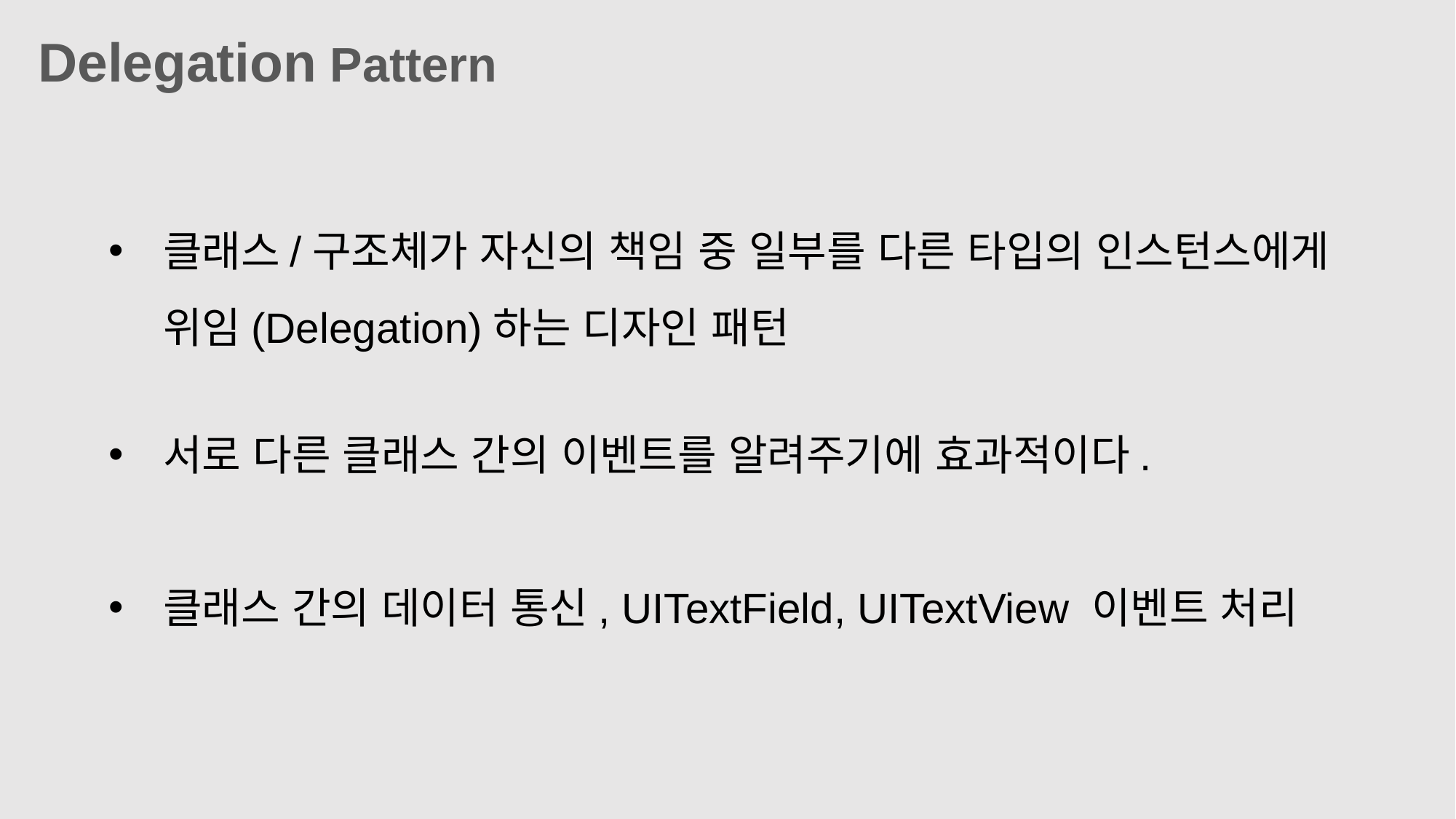

Delegation Pattern
클래스/구조체가 자신의 책임 중 일부를 다른 타입의 인스턴스에게 위임(Delegation)하는 디자인 패턴
서로 다른 클래스 간의 이벤트를 알려주기에 효과적이다.
클래스 간의 데이터 통신, UITextField, UITextView 이벤트 처리